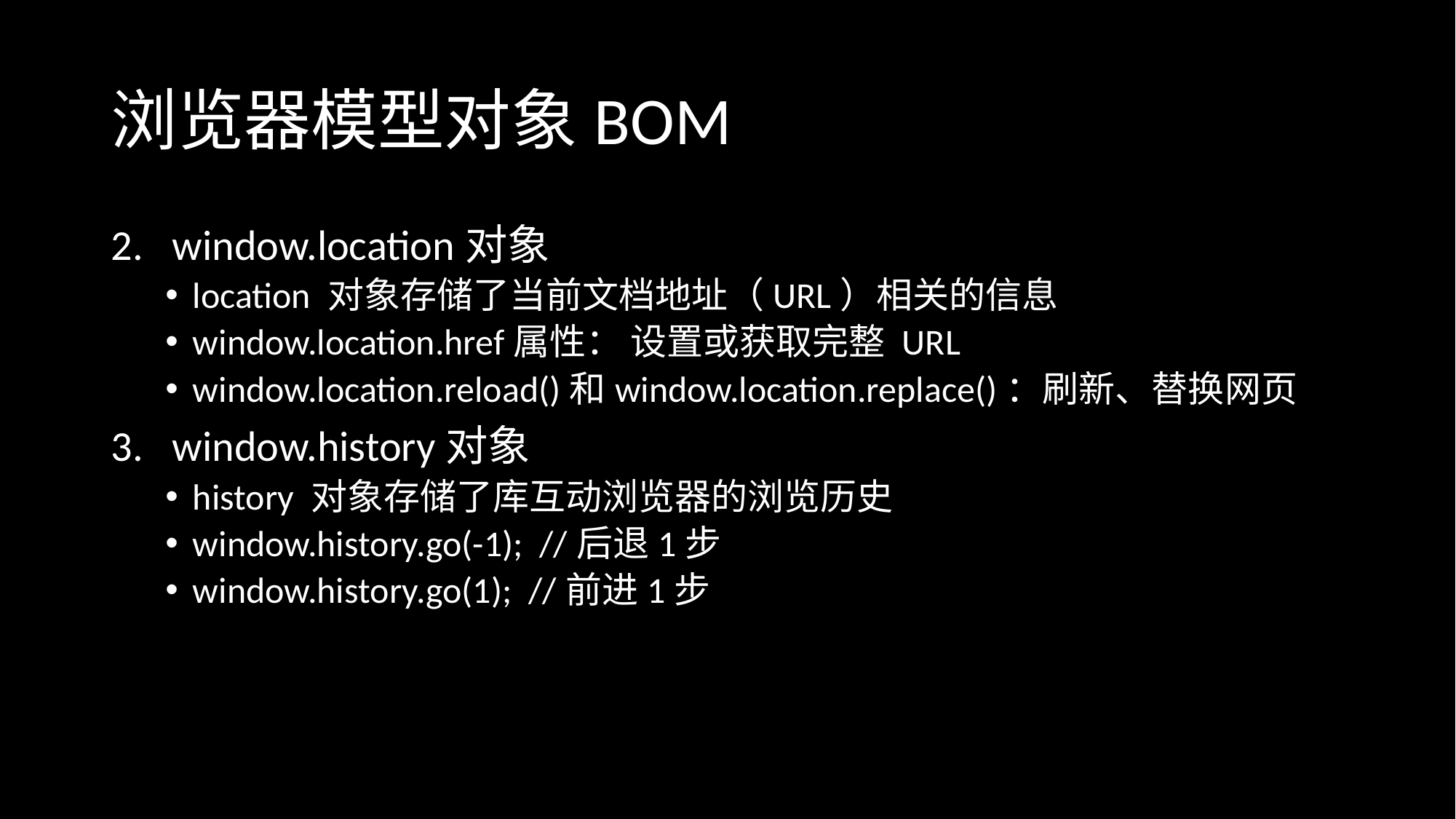

# 浏览器模型对象BOM
window.location对象
location 对象存储了当前文档地址（URL）相关的信息
window.location.href属性： 设置或获取完整 URL
window.location.reload()和window.location.replace()：刷新、替换网页
window.history对象
history 对象存储了库互动浏览器的浏览历史
window.history.go(-1);  //后退1步
window.history.go(1);  //前进1步